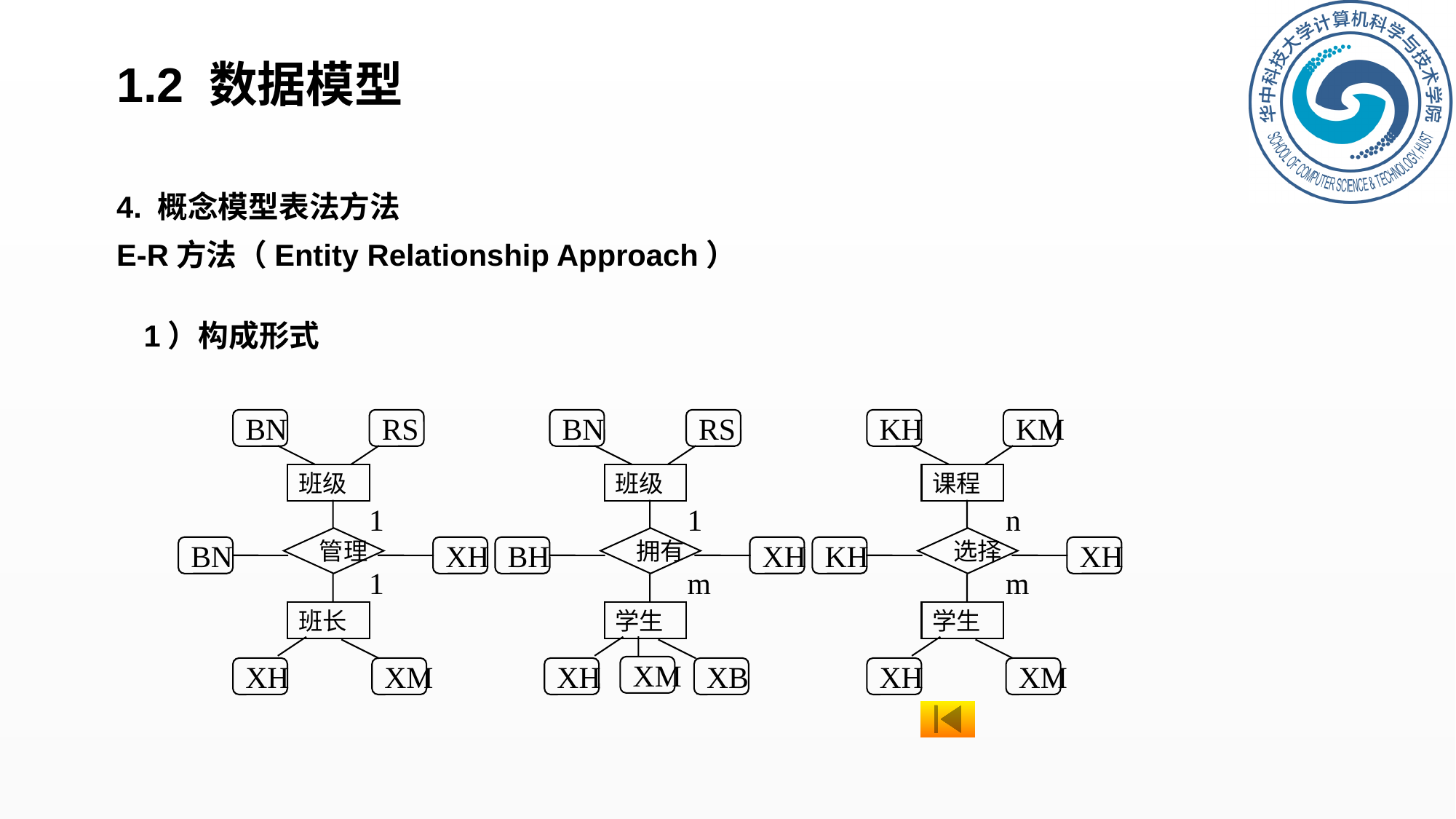

# 1.2 数据模型
4. 概念模型表法方法
E-R方法（Entity Relationship Approach）
1）构成形式

BN
RS
BN
RS
KH
KM

班级
班级
课程

1

1

n
管理
拥有
选择
BN
XH
BH
XH
KH
XH

1
m
m

班长
学生
学生

XM
XH
XM
XH
XB
XH
XM